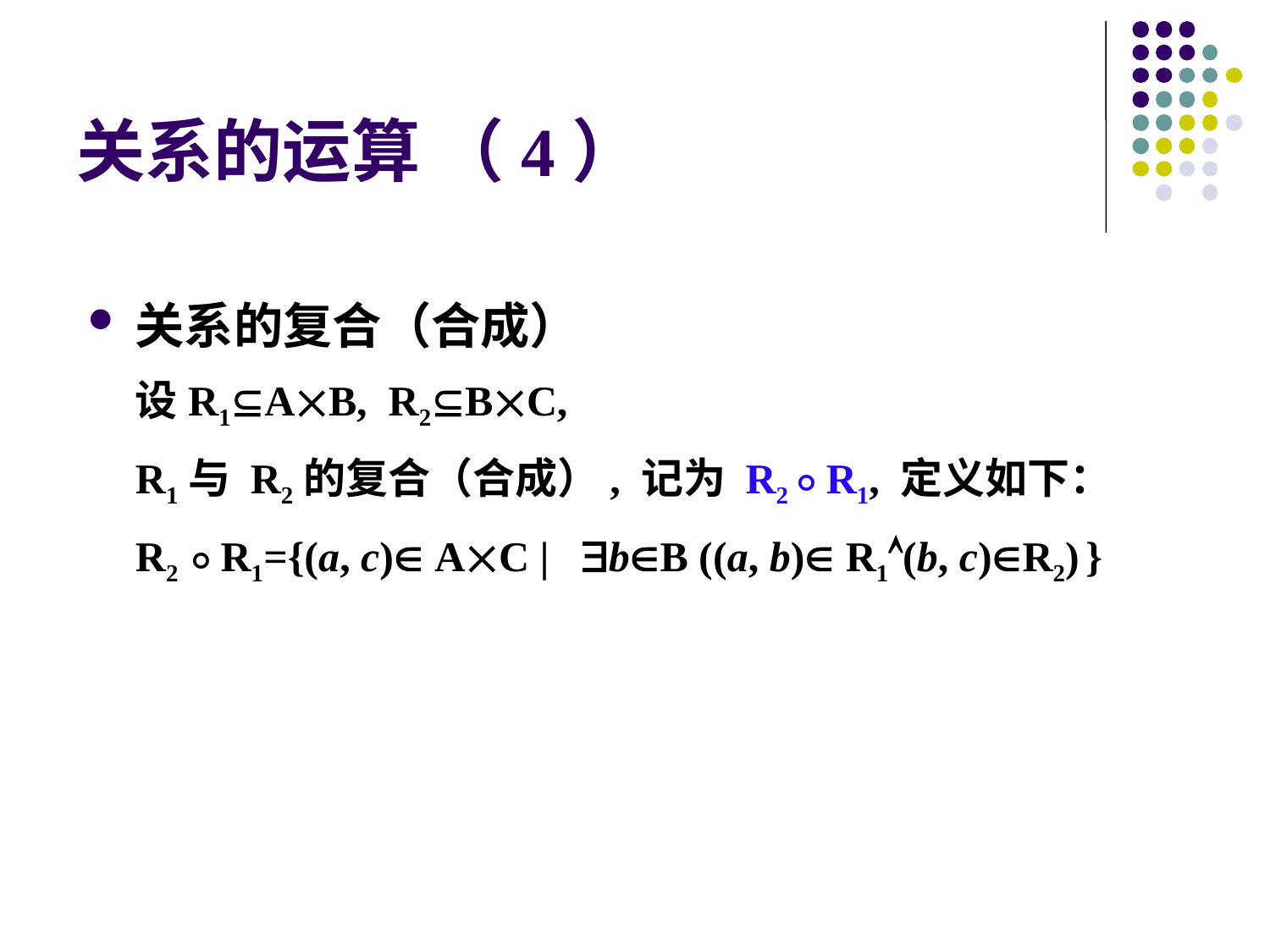

# 关系的运算 （4）
关系的复合（合成）
设R1⊆A×B,  R2⊆B×C,
R1与 R2的复合（合成）, 记为 R2   ⃘ R1, 定义如下：
R2   ⃘ R1={(a, c)∈ A×C |  ∃b∈B ((a, b)∈ R1∧(b, c)∈R2) }